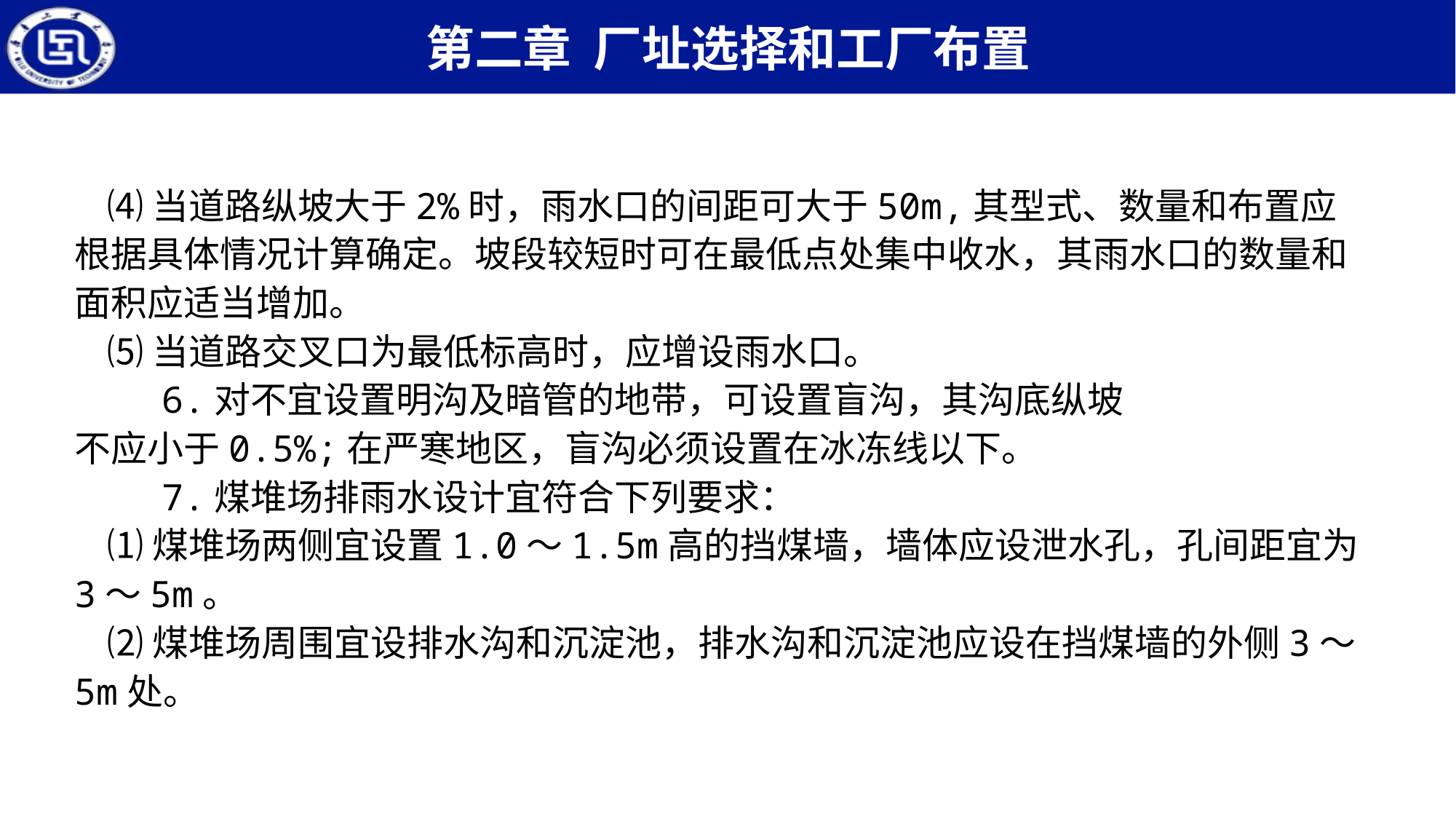

⑷当道路纵坡大于2%时，雨水口的间距可大于50m,其型式、数量和布置应根据具体情况计算确定。坡段较短时可在最低点处集中收水，其雨水口的数量和面积应适当增加。
    ⑸当道路交叉口为最低标高时，应增设雨水口。
    6.对不宜设置明沟及暗管的地带，可设置盲沟，其沟底纵坡
不应小于0.5%;在严寒地区，盲沟必须设置在冰冻线以下。
    7.煤堆场排雨水设计宜符合下列要求：
    ⑴煤堆场两侧宜设置1.0～1.5m高的挡煤墙，墙体应设泄水孔，孔间距宜为3～5m。
    ⑵煤堆场周围宜设排水沟和沉淀池，排水沟和沉淀池应设在挡煤墙的外侧3～5m处。